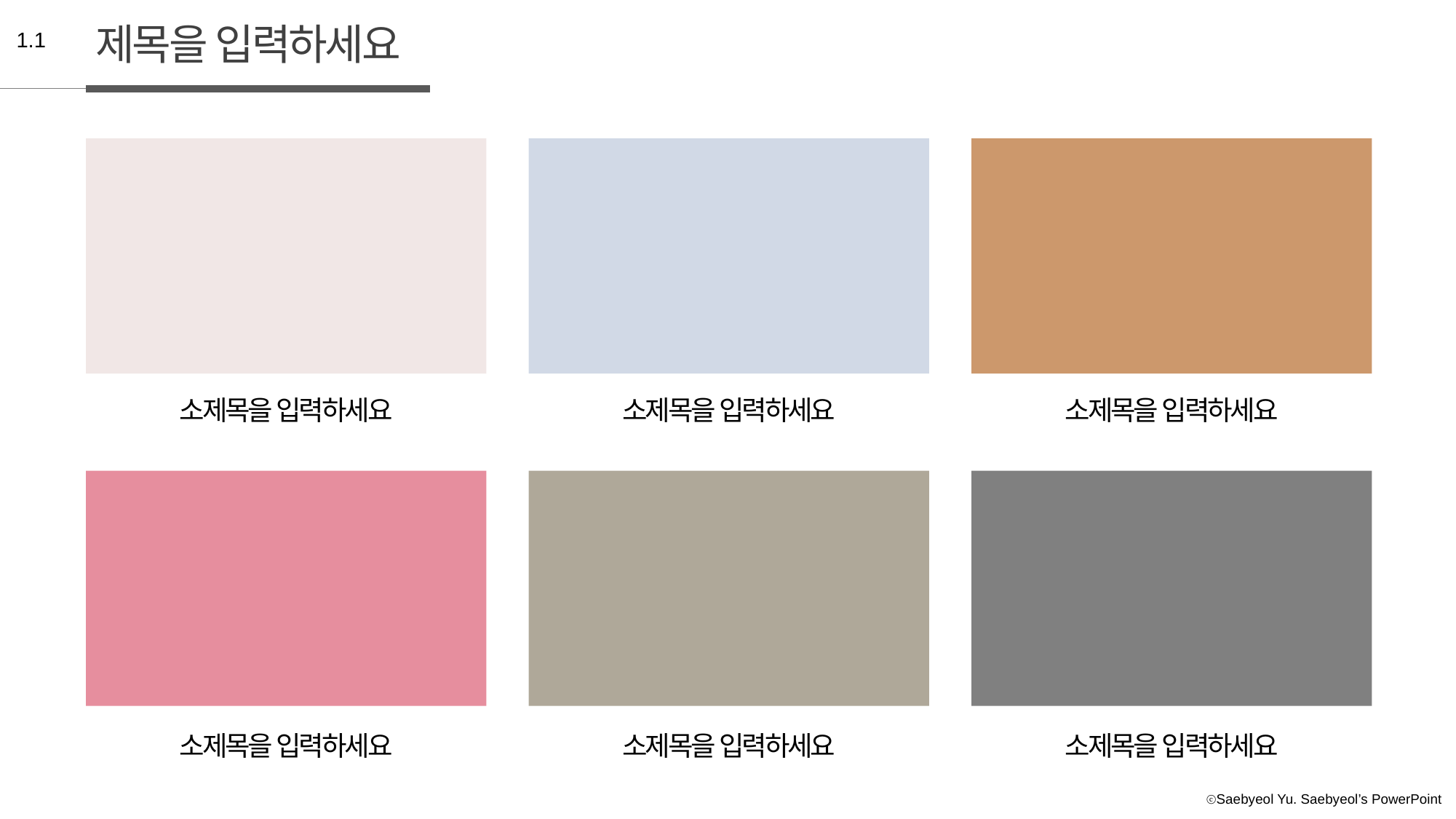

제목을 입력하세요
1.1

소제목을 입력하세요
소제목을 입력하세요
소제목을 입력하세요

소제목을 입력하세요
소제목을 입력하세요
소제목을 입력하세요